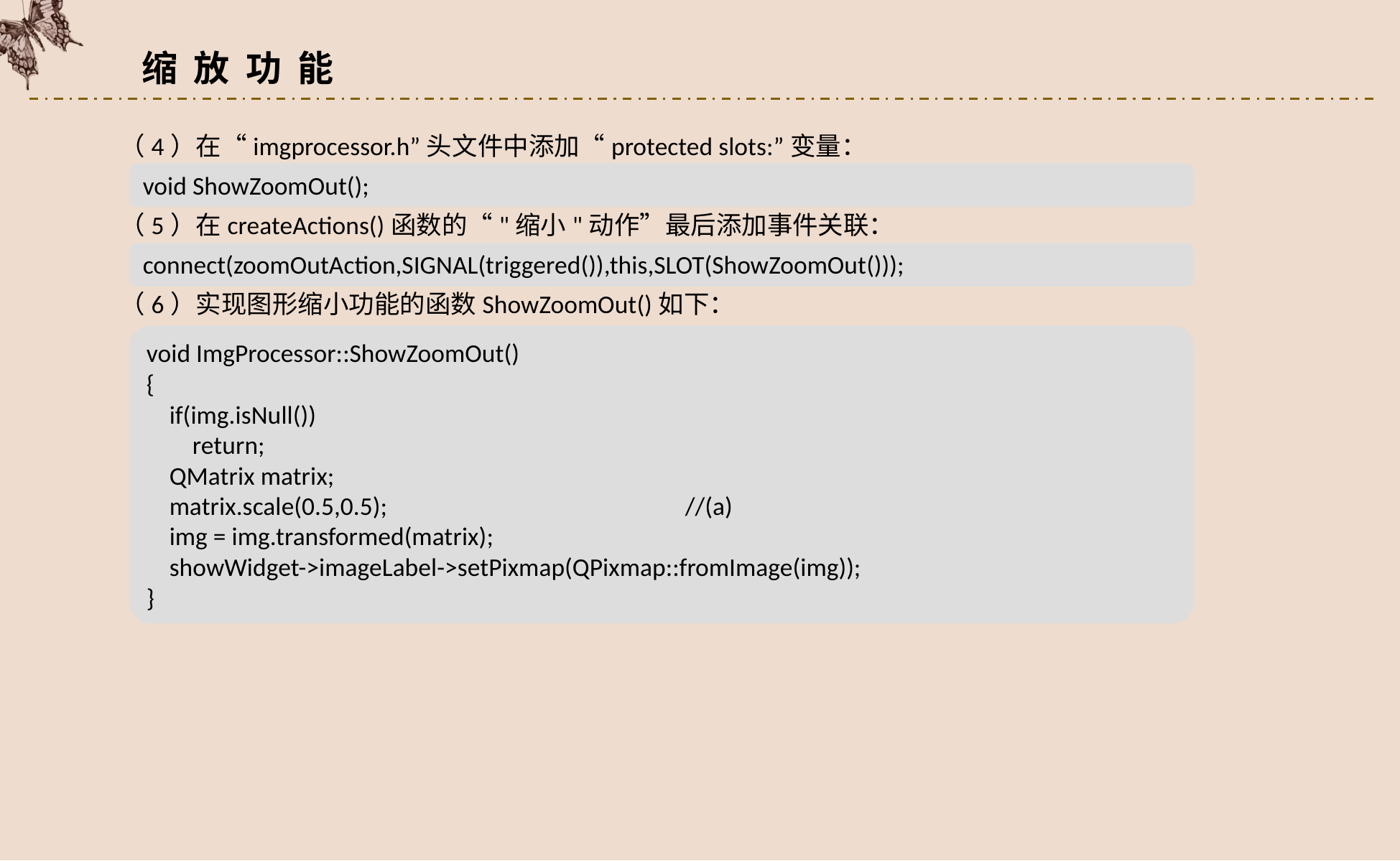

缩  放  功  能
（4）在“imgprocessor.h”头文件中添加“protected slots:”变量：
    void ShowZoomOut();
（5）在createActions()函数的“"缩小"动作”最后添加事件关联：
    connect(zoomOutAction,SIGNAL(triggered()),this,SLOT(ShowZoomOut()));
（6）实现图形缩小功能的函数ShowZoomOut()如下：

void ImgProcessor::ShowZoomOut()
{
    if(img.isNull())
        return;
    QMatrix matrix;
    matrix.scale(0.5,0.5);			//(a)
    img = img.transformed(matrix);
    showWidget->imageLabel->setPixmap(QPixmap::fromImage(img));
}